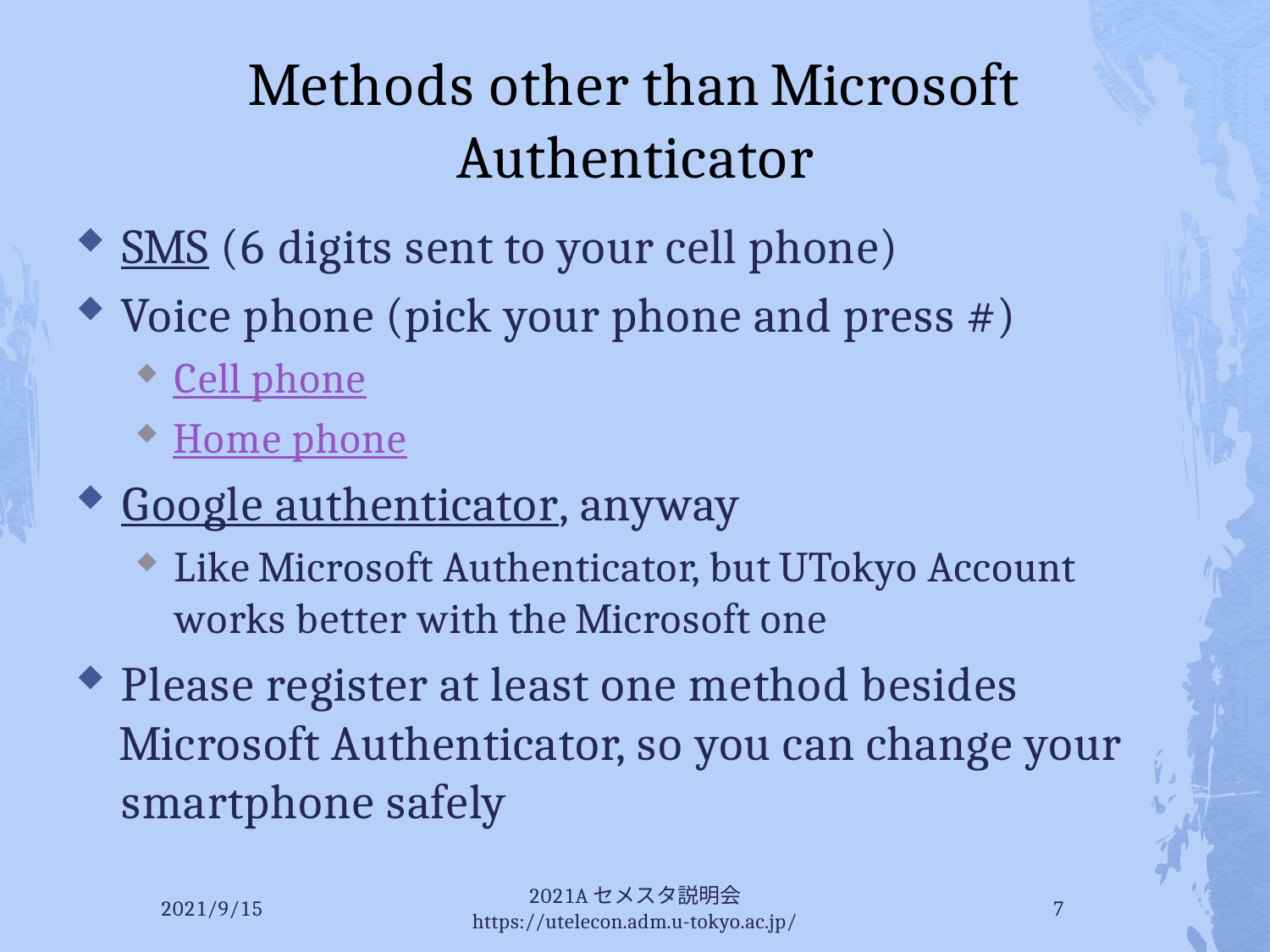

# Methods other than Microsoft Authenticator
SMS (6 digits sent to your cell phone)
Voice phone (pick your phone and press #)
Cell phone
Home phone
Google authenticator, anyway
Like Microsoft Authenticator, but UTokyo Account works better with the Microsoft one
Please register at least one method besides Microsoft Authenticator, so you can change your smartphone safely
2021/9/15
2021Aセメスタ説明会 https://utelecon.adm.u-tokyo.ac.jp/
7